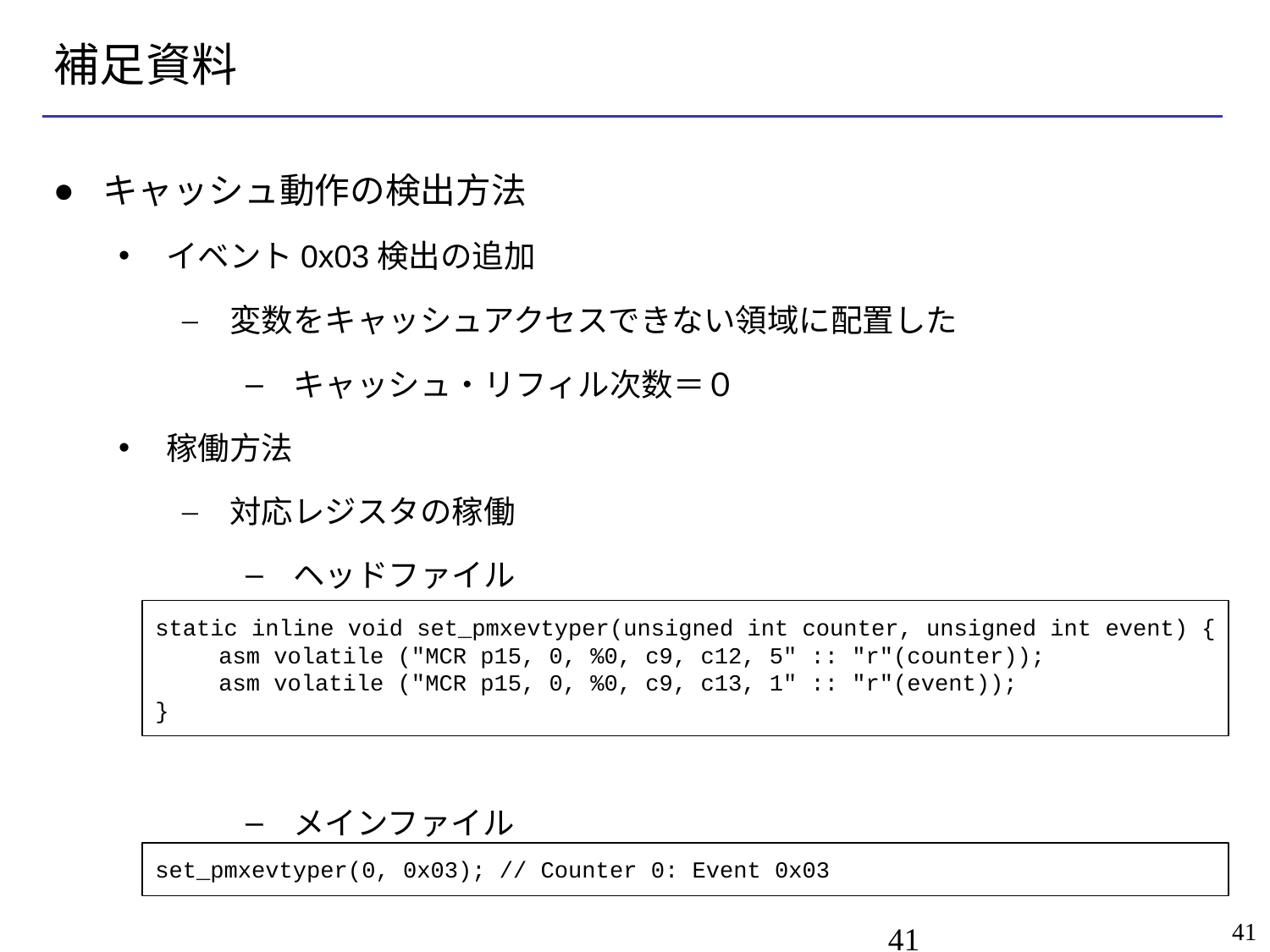

# 補足資料
キャッシュ動作の検出方法
イベント0x03検出の追加
変数をキャッシュアクセスできない領域に配置した
キャッシュ・リフィル次数＝０
稼働方法
対応レジスタの稼働
ヘッドファイル

メインファイル

static inline void set_pmxevtyper(unsigned int counter, unsigned int event) {
asm volatile ("MCR p15, 0, %0, c9, c12, 5" :: "r"(counter));
asm volatile ("MCR p15, 0, %0, c9, c13, 1" :: "r"(event));
}
set_pmxevtyper(0, 0x03); // Counter 0: Event 0x03
41
41